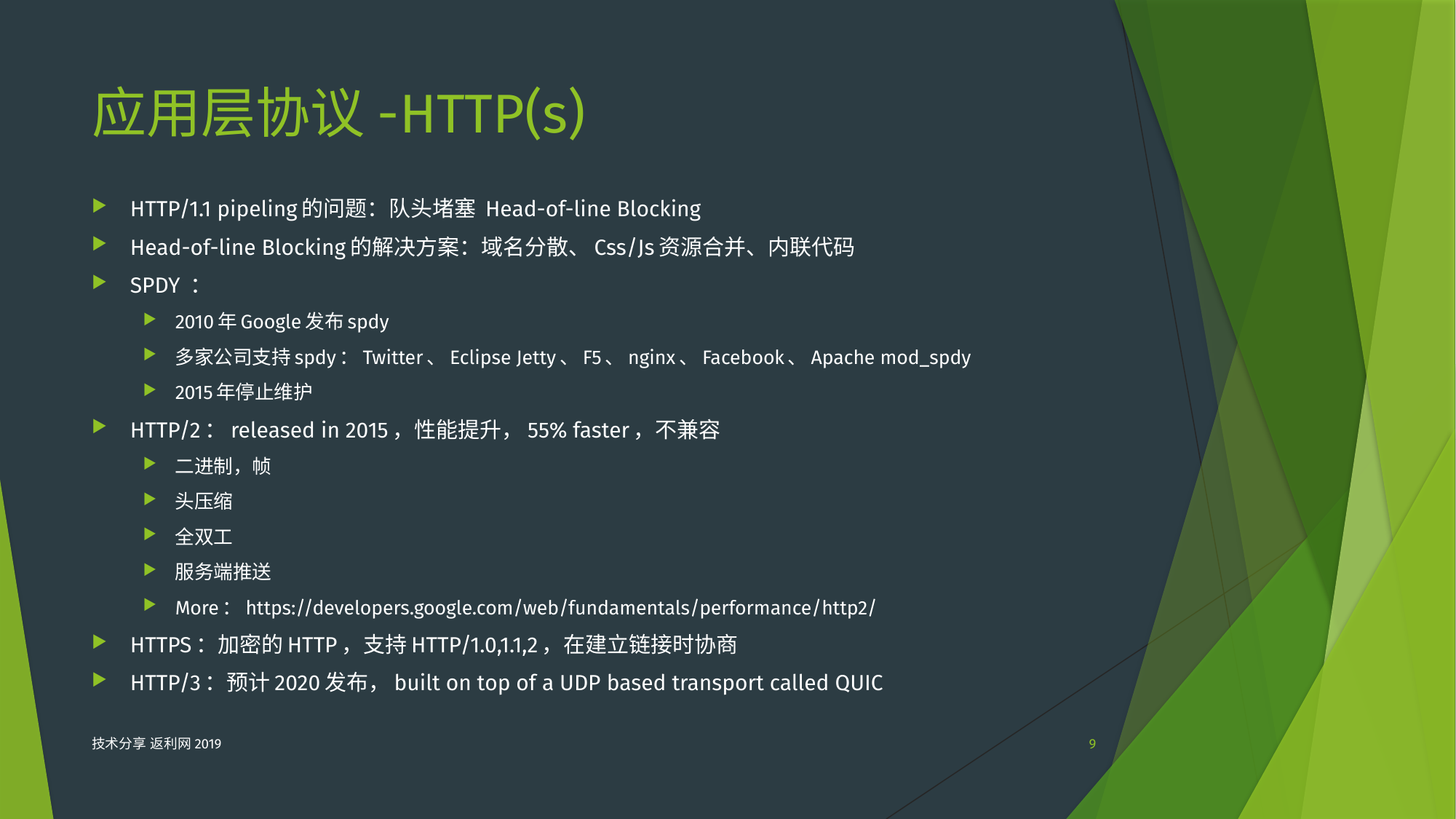

# 应用层协议-HTTP(s)
HTTP/1.1 pipeling的问题：队头堵塞 Head-of-line Blocking
Head-of-line Blocking的解决方案：域名分散、Css/Js资源合并、内联代码
SPDY ：
2010年Google发布spdy
多家公司支持spdy：Twitter、Eclipse Jetty、F5、nginx、Facebook、Apache mod_spdy
2015年停止维护
HTTP/2：released in 2015，性能提升，55% faster，不兼容
二进制，帧
头压缩
全双工
服务端推送
More：https://developers.google.com/web/fundamentals/performance/http2/
HTTPS：加密的HTTP，支持HTTP/1.0,1.1,2，在建立链接时协商
HTTP/3：预计2020发布，built on top of a UDP based transport called QUIC
技术分享 返利网2019
9